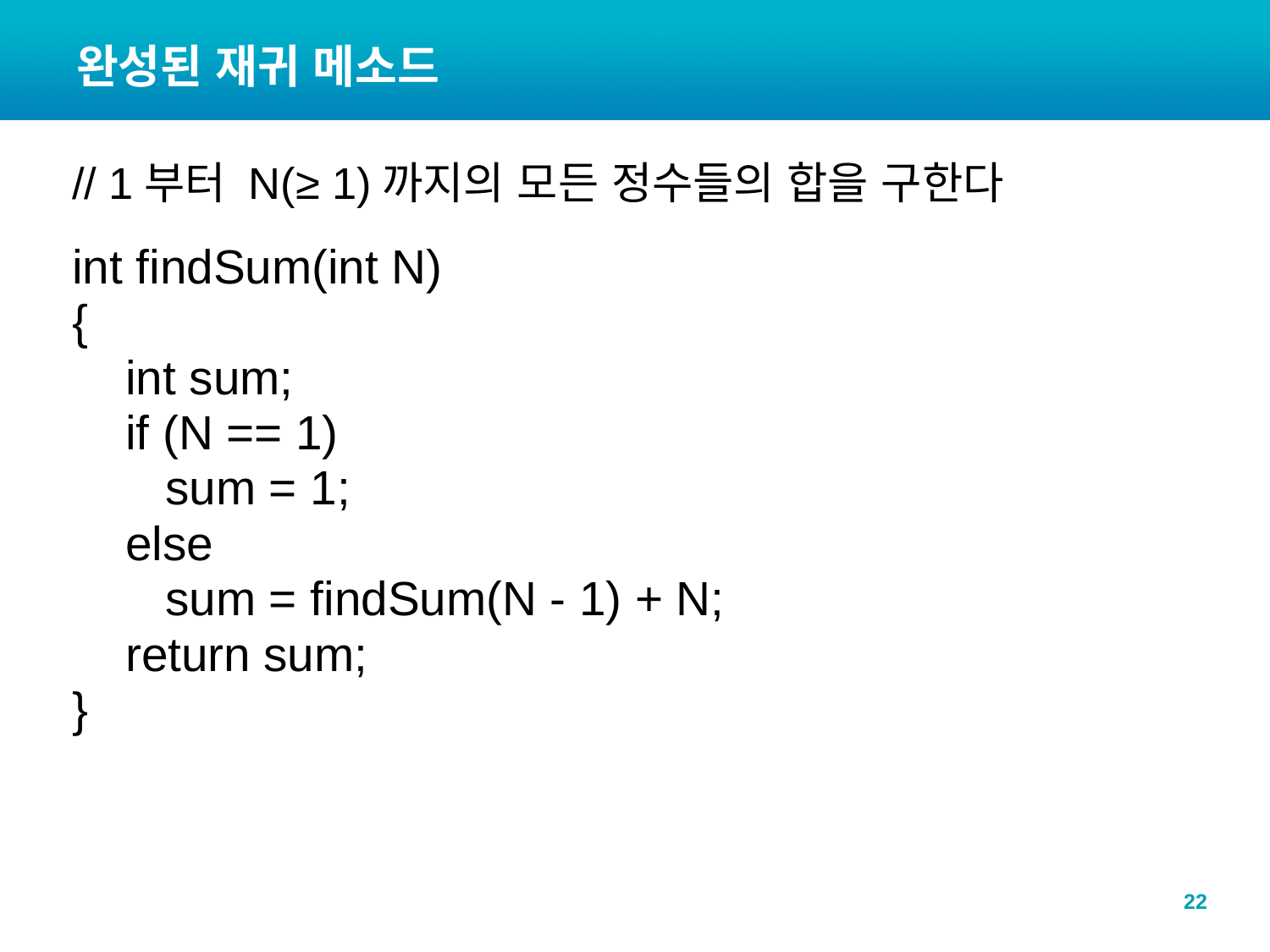

# 완성된 재귀 메소드
// 1부터 N(≥ 1)까지의 모든 정수들의 합을 구한다

int findSum(int N)
{
    int sum;
    if (N == 1)
       sum = 1;
    else
       sum = findSum(N - 1) + N;
    return sum;
}